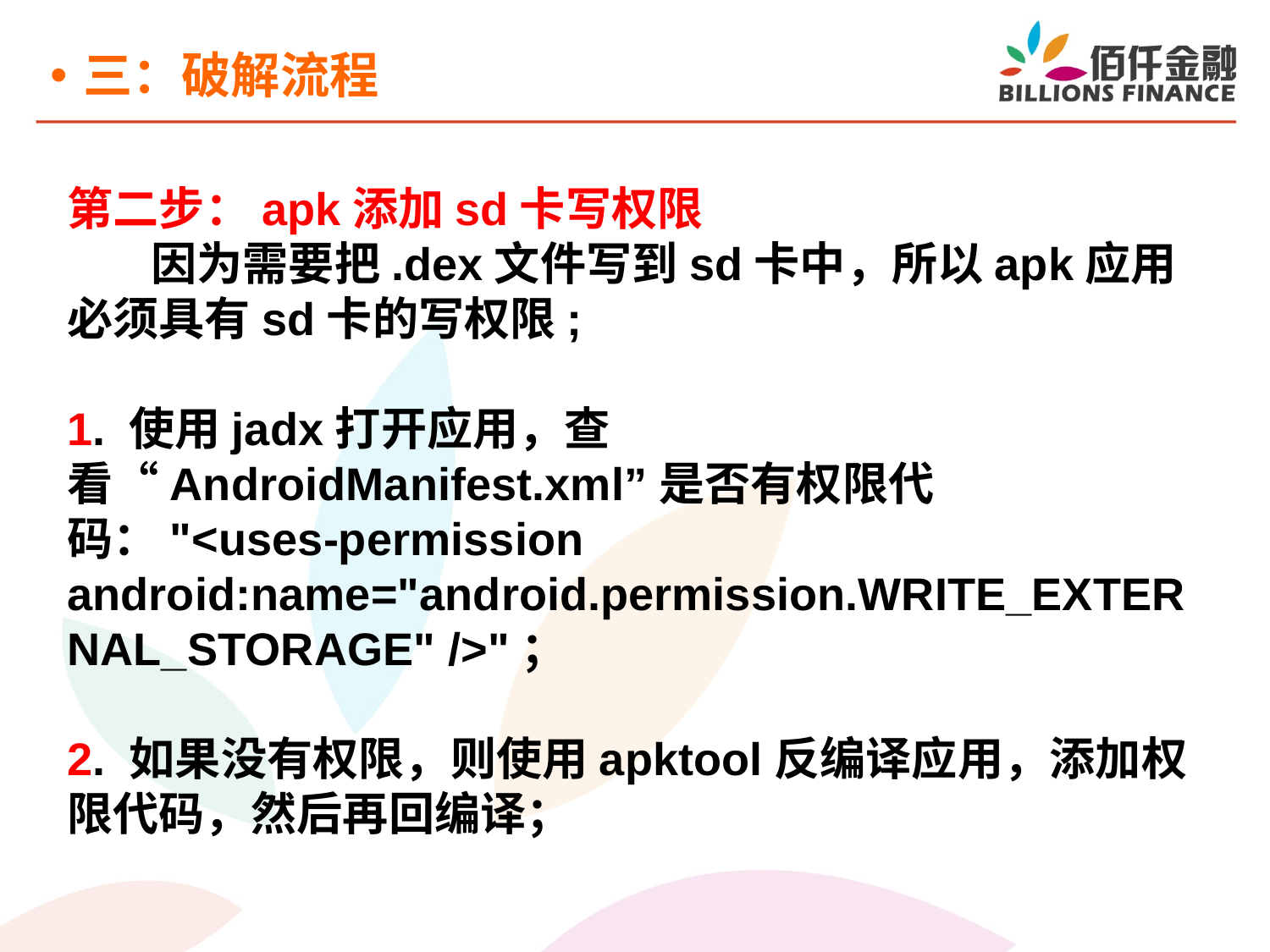

三：破解流程
第二步：apk添加sd卡写权限
       因为需要把.dex文件写到sd卡中，所以apk应用必须具有sd卡的写权限;

1. 使用jadx打开应用，查看“AndroidManifest.xml”是否有权限代码："<uses-permission android:name="android.permission.WRITE_EXTERNAL_STORAGE" />"；

2. 如果没有权限，则使用apktool反编译应用，添加权限代码，然后再回编译；